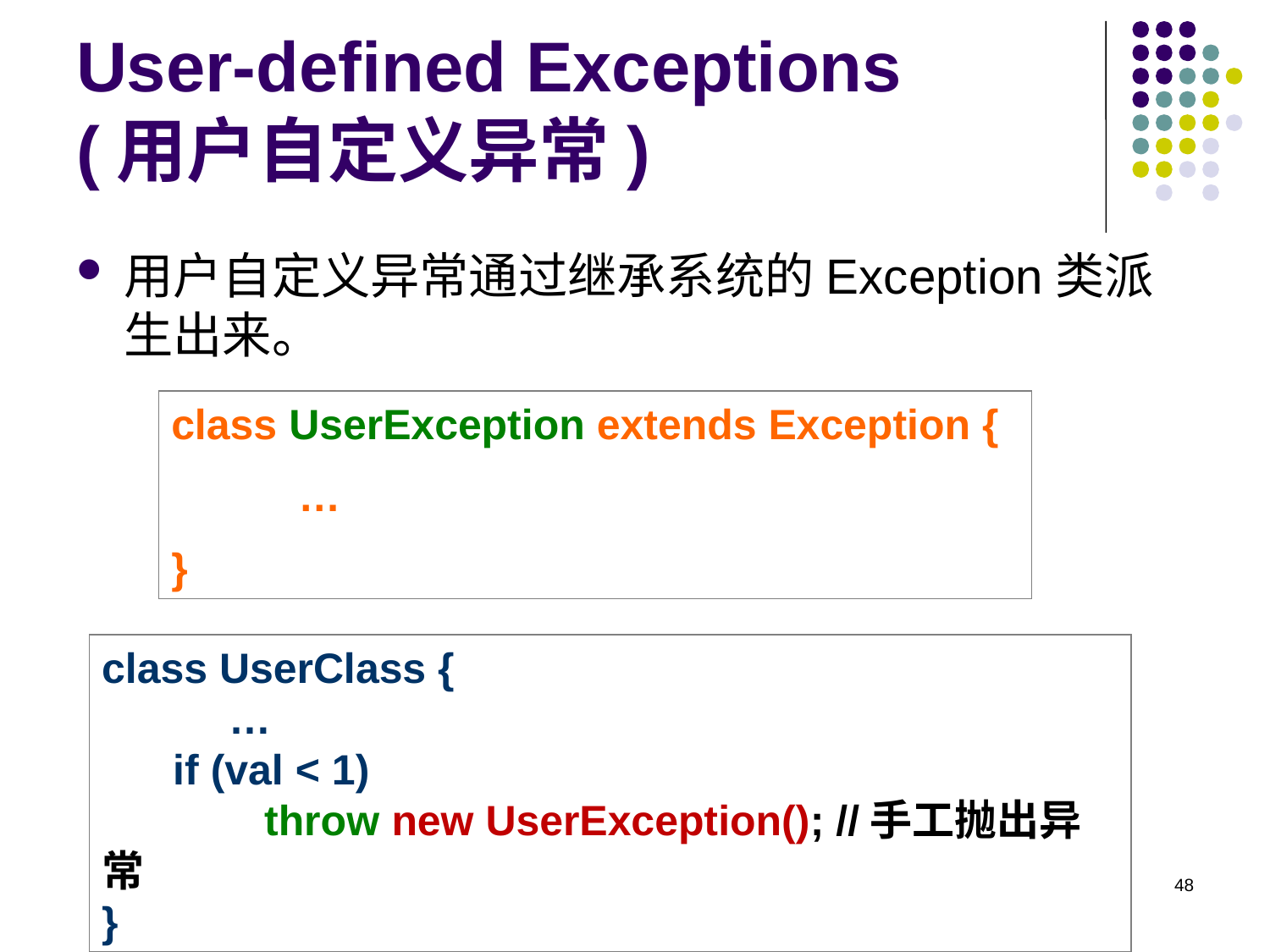

# User-defined Exceptions (用户自定义异常)
用户自定义异常通过继承系统的Exception类派生出来。
class UserException extends Exception {
	…
}
class UserClass {
	…
      if (val < 1)
	   throw new UserException(); //手工抛出异常
}
48